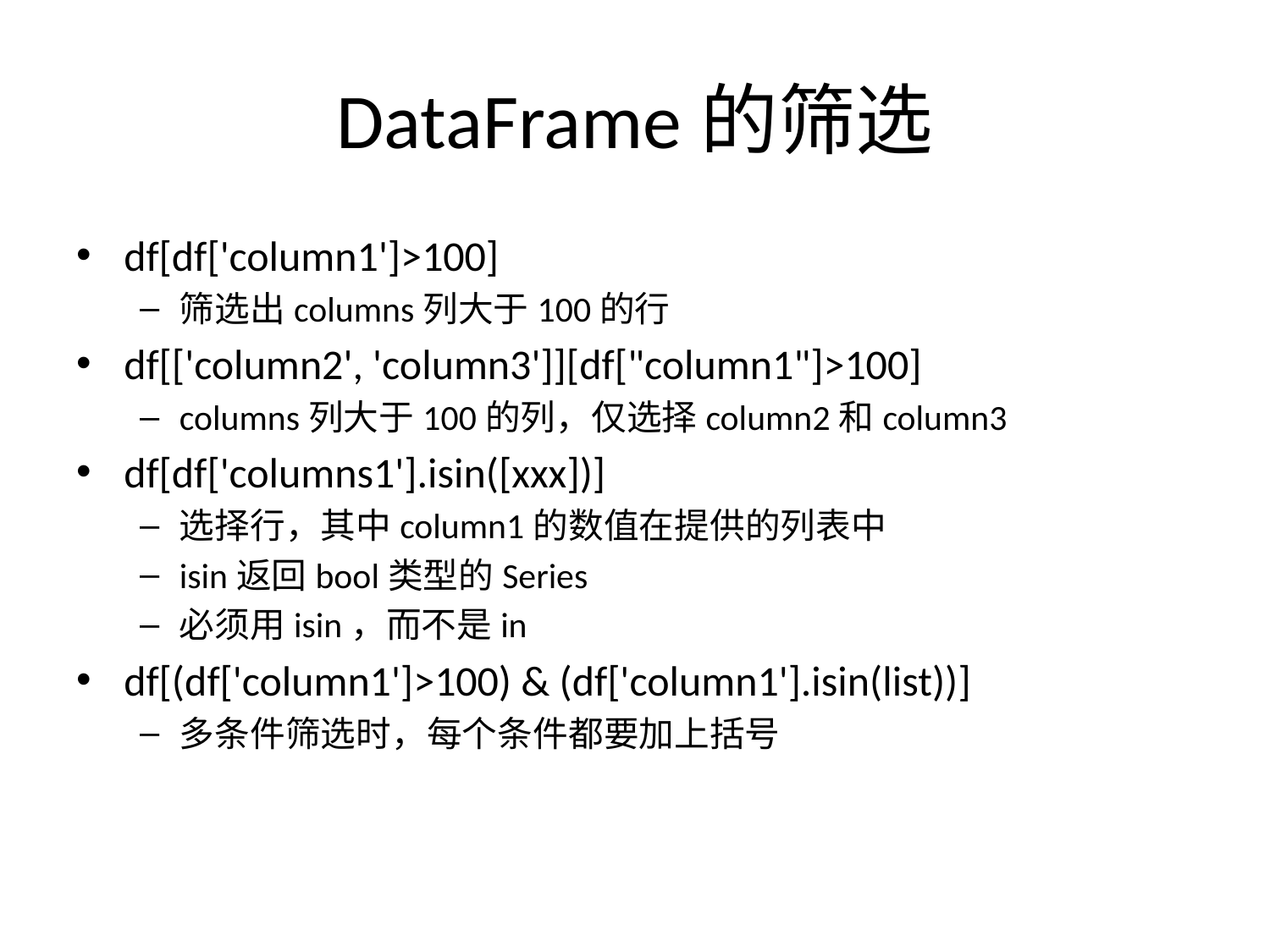

# DataFrame的筛选
df[df['column1']>100]
筛选出columns列大于100的行
df[['column2', 'column3']][df["column1"]>100]
columns列大于100的列，仅选择column2和column3
df[df['columns1'].isin([xxx])]
选择行，其中column1的数值在提供的列表中
isin返回bool类型的Series
必须用isin，而不是in
df[(df['column1']>100) & (df['column1'].isin(list))]
多条件筛选时，每个条件都要加上括号